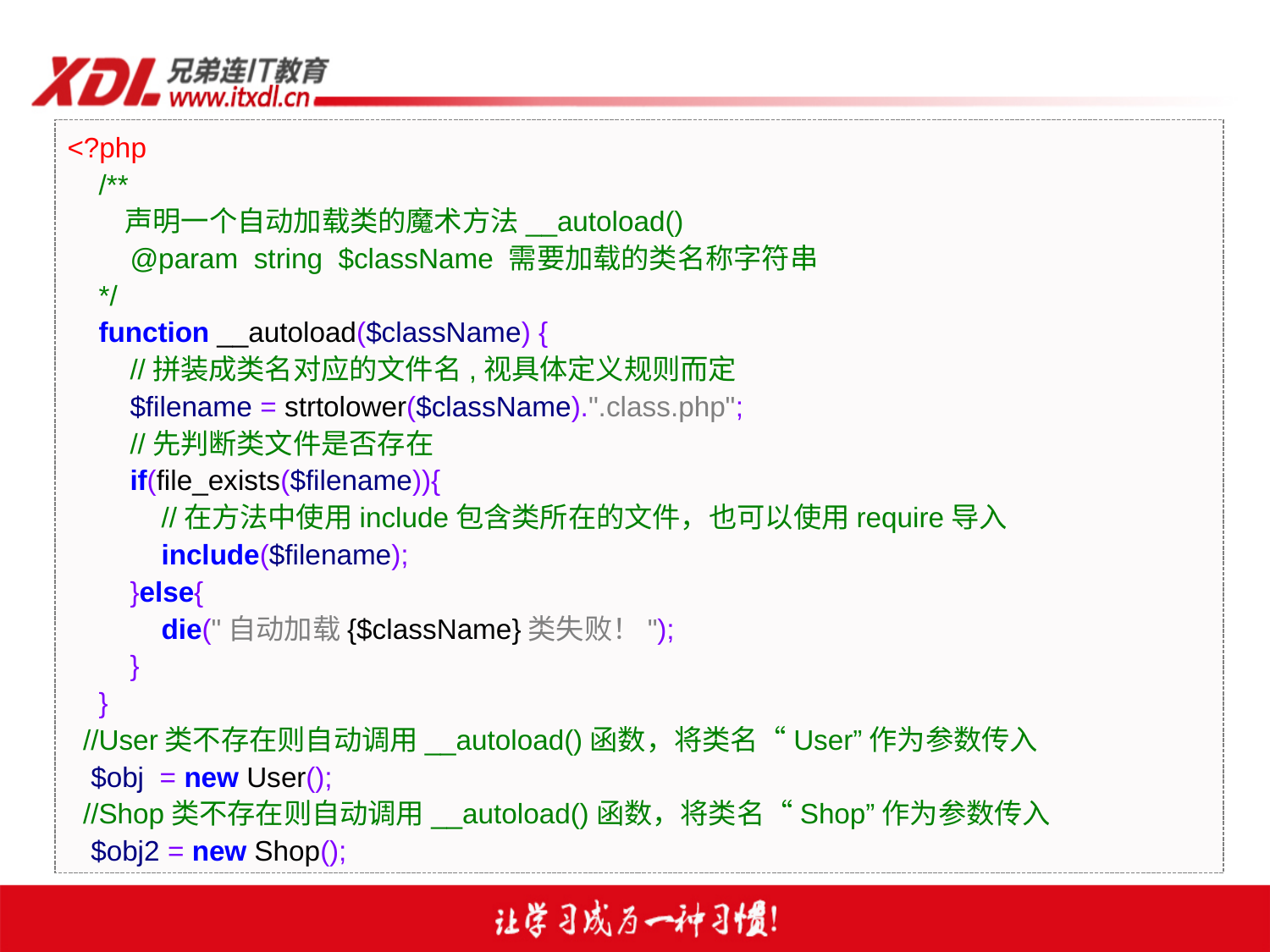

<?php
    /**
        声明一个自动加载类的魔术方法__autoload()
        @param  string  $className 需要加载的类名称字符串
    */
    function __autoload($className) {
        //拼装成类名对应的文件名,视具体定义规则而定
        $filename = strtolower($className).".class.php";
        //先判断类文件是否存在
        if(file_exists($filename)){
            //在方法中使用include包含类所在的文件，也可以使用require导入
            include($filename);
        }else{
            die("自动加载{$className}类失败！");
        }
    }
  //User类不存在则自动调用__autoload()函数，将类名“User”作为参数传入
   $obj  = new User();
  //Shop类不存在则自动调用__autoload()函数，将类名“Shop”作为参数传入
   $obj2 = new Shop();